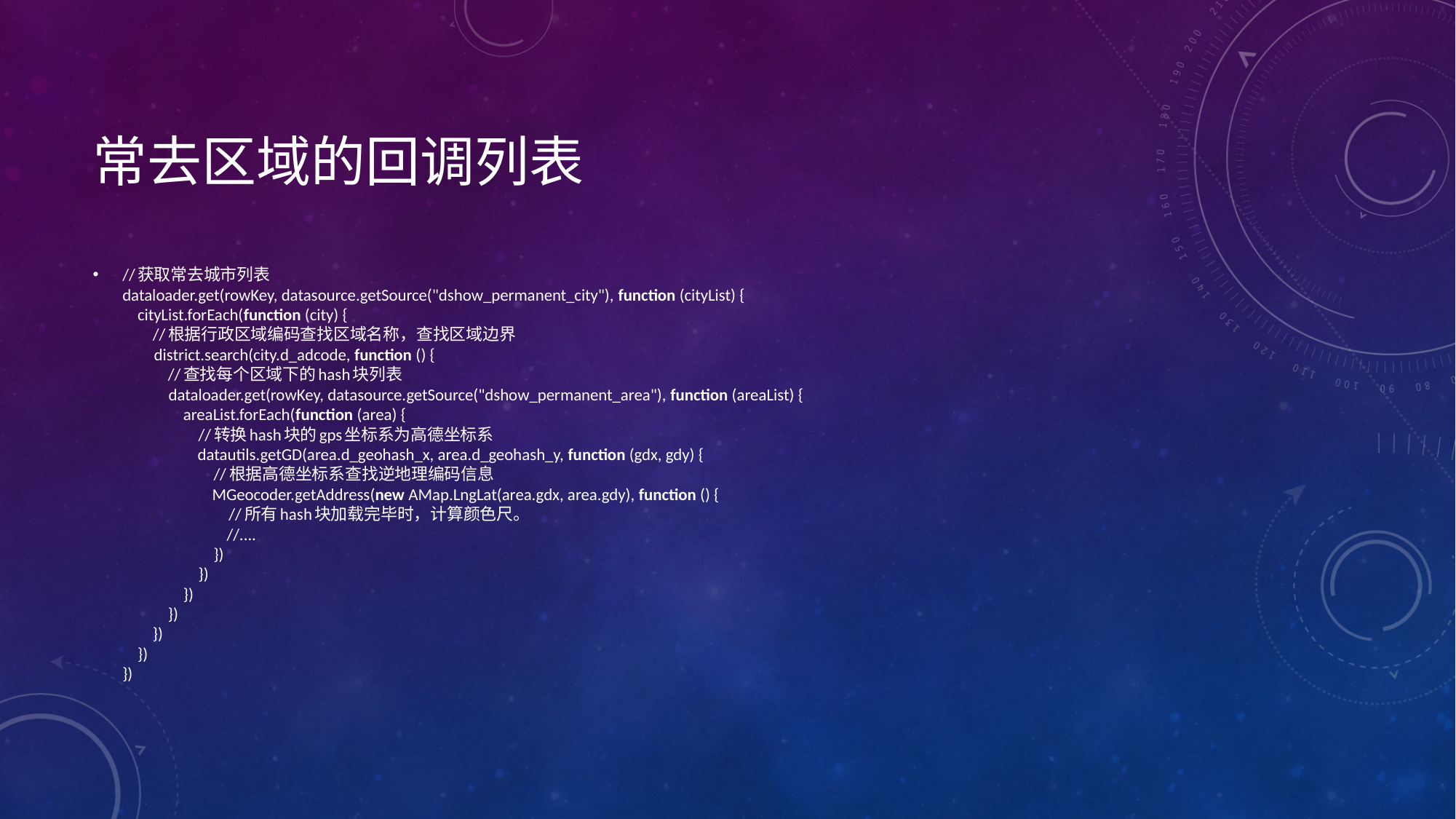

# 常去区域的回调列表
//获取常去城市列表
dataloader.get(rowKey, datasource.getSource("dshow_permanent_city"), function (cityList) {
    cityList.forEach(function (city) {
        //根据行政区域编码查找区域名称，查找区域边界
        district.search(city.d_adcode, function () {
            //查找每个区域下的hash块列表
            dataloader.get(rowKey, datasource.getSource("dshow_permanent_area"), function (areaList) {
                areaList.forEach(function (area) {
                    //转换hash块的gps坐标系为高德坐标系
                    datautils.getGD(area.d_geohash_x, area.d_geohash_y, function (gdx, gdy) {
                        //根据高德坐标系查找逆地理编码信息
                        MGeocoder.getAddress(new AMap.LngLat(area.gdx, area.gdy), function () {
                            //所有hash块加载完毕时，计算颜色尺。
                            //....
                        })
                    })
                })
            })
        })
    })
})